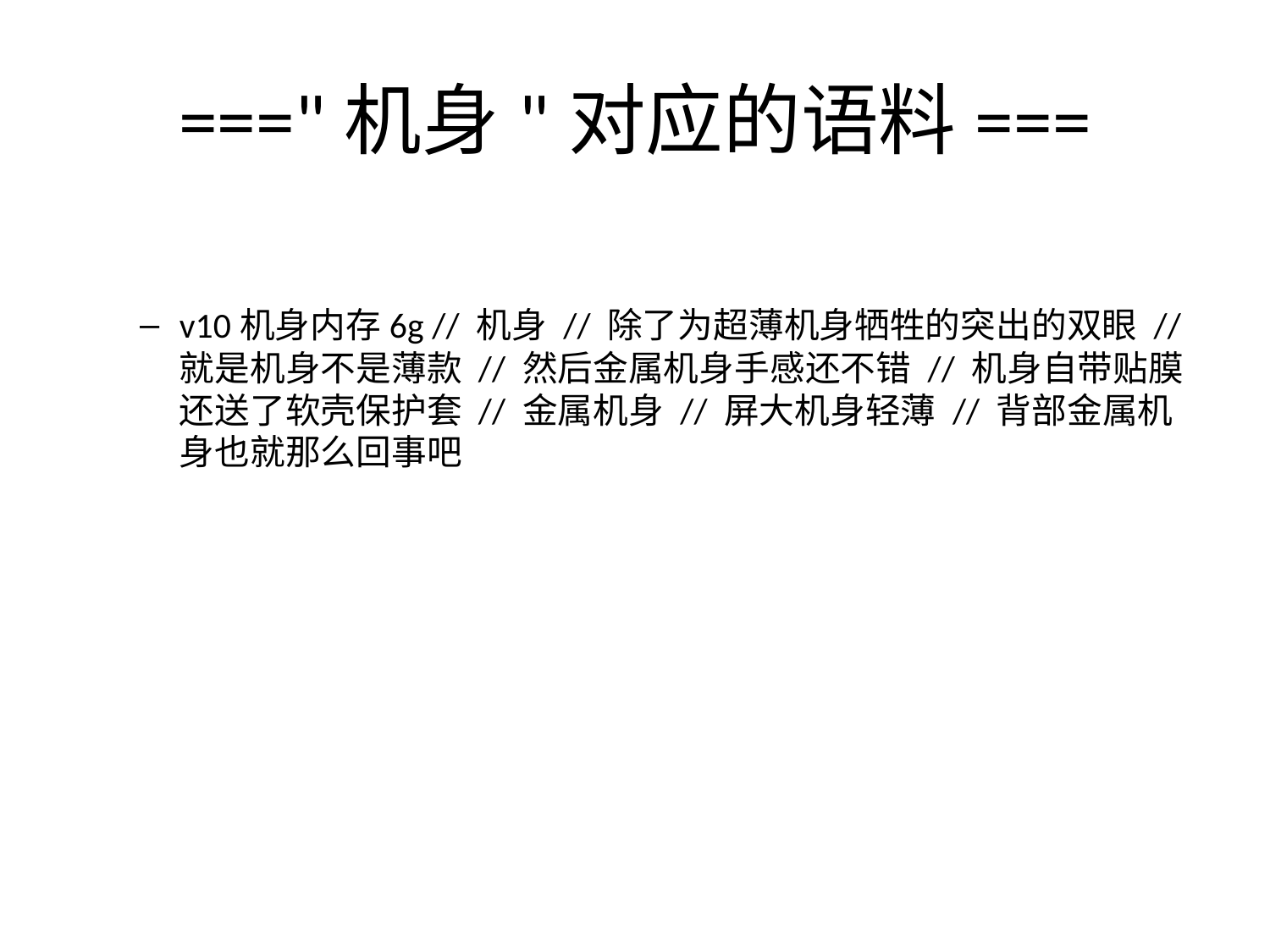

# ==="机身"对应的语料===

v10机身内存6g // 机身 // 除了为超薄机身牺牲的突出的双眼 // 就是机身不是薄款 // 然后金属机身手感还不错 // 机身自带贴膜还送了软壳保护套 // 金属机身 // 屏大机身轻薄 // 背部金属机身也就那么回事吧